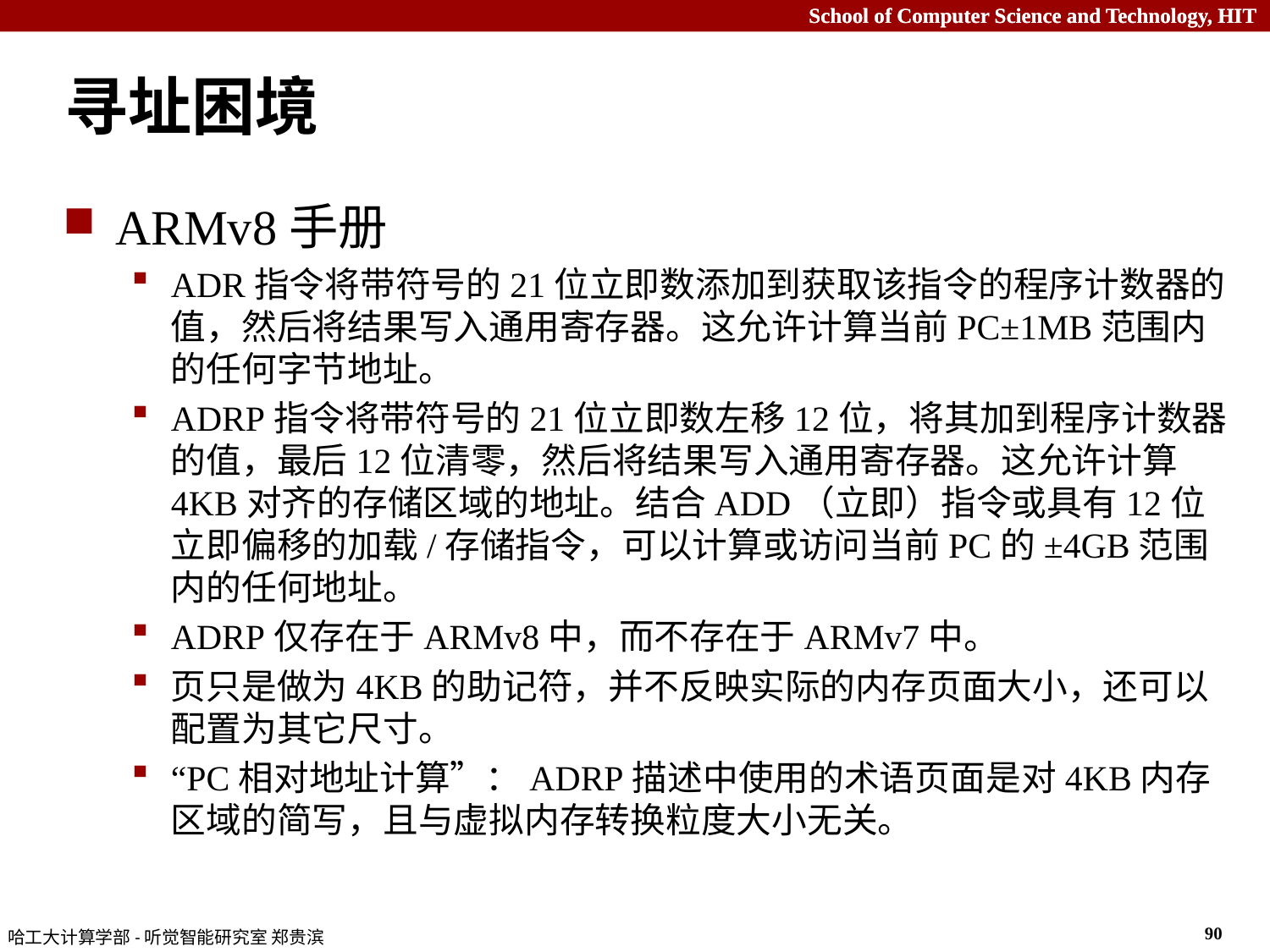

# 寻址困境
ARMv8手册
ADR指令将带符号的21位立即数添加到获取该指令的程序计数器的值，然后将结果写入通用寄存器。这允许计算当前PC±1MB范围内的任何字节地址。
ADRP指令将带符号的21位立即数左移12位，将其加到程序计数器的值，最后12位清零，然后将结果写入通用寄存器。这允许计算4KB对齐的存储区域的地址。结合ADD（立即）指令或具有12位立即偏移的加载/存储指令，可以计算或访问当前PC的±4GB范围内的任何地址。
ADRP仅存在于ARMv8中，而不存在于ARMv7中。
页只是做为4KB的助记符，并不反映实际的内存页面大小，还可以配置为其它尺寸。
“PC相对地址计算”：ADRP描述中使用的术语页面是对4KB内存区域的简写，且与虚拟内存转换粒度大小无关。